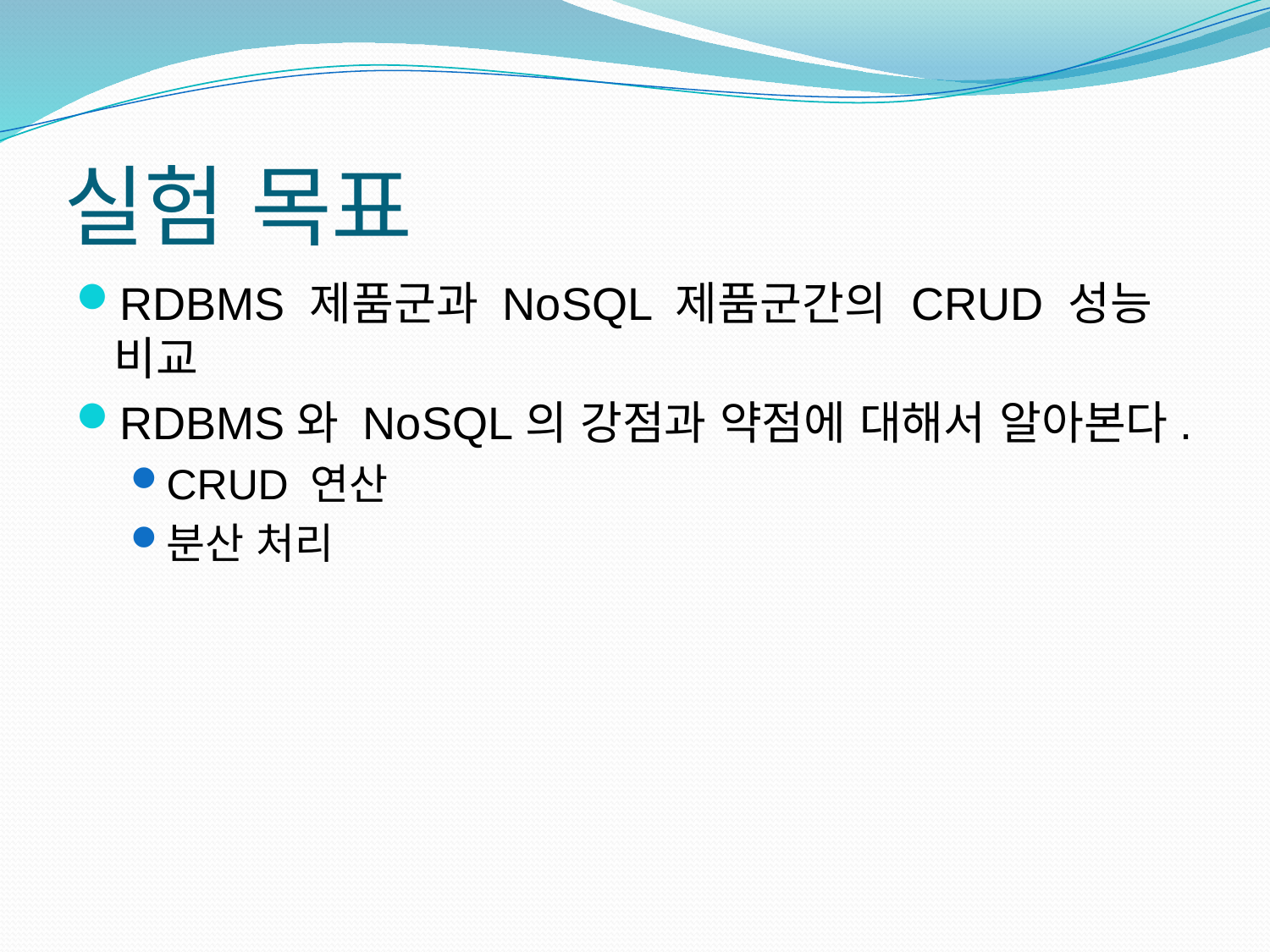

# 실험 목표
RDBMS 제품군과 NoSQL 제품군간의 CRUD 성능 비교
RDBMS와 NoSQL의 강점과 약점에 대해서 알아본다.
CRUD 연산
분산 처리